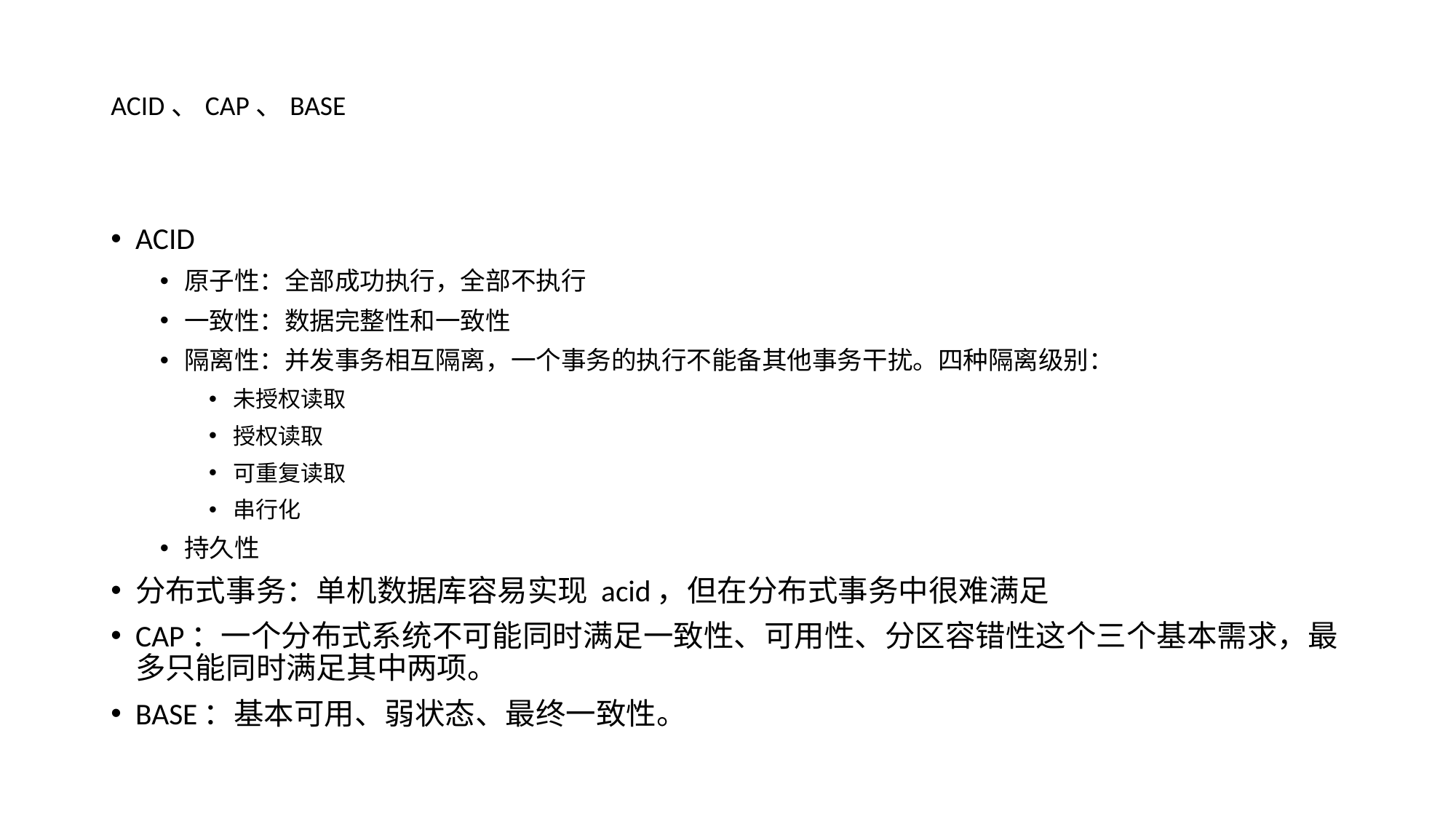

# ACID、CAP、BASE
ACID
原子性：全部成功执行，全部不执行
一致性：数据完整性和一致性
隔离性：并发事务相互隔离，一个事务的执行不能备其他事务干扰。四种隔离级别：
未授权读取
授权读取
可重复读取
串行化
持久性
分布式事务：单机数据库容易实现 acid，但在分布式事务中很难满足
CAP：一个分布式系统不可能同时满足一致性、可用性、分区容错性这个三个基本需求，最多只能同时满足其中两项。
BASE：基本可用、弱状态、最终一致性。